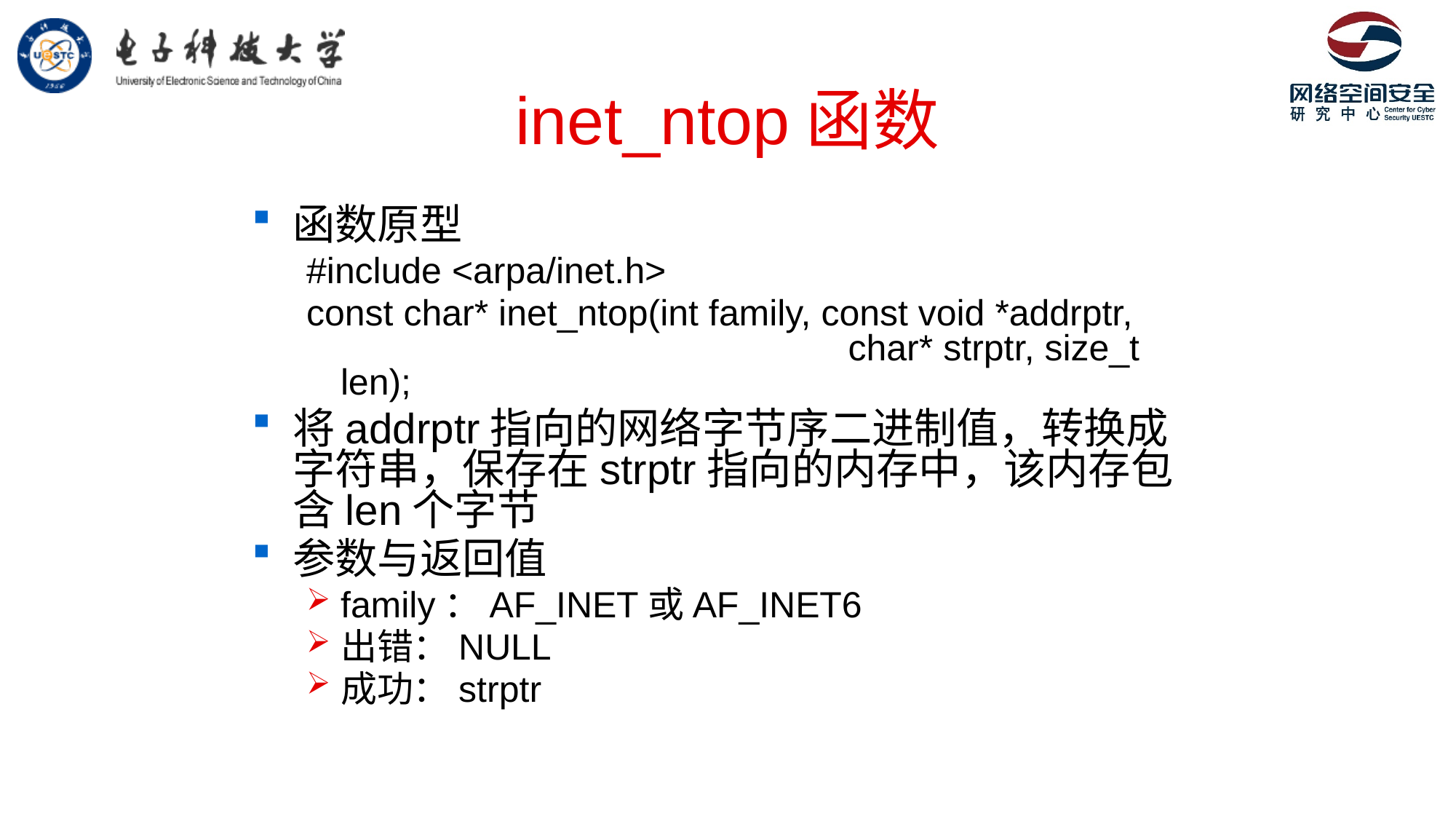

# inet_ntop函数
函数原型
#include <arpa/inet.h>
const char* inet_ntop(int family, const void *addrptr,   				       char* strptr, size_t len);
将addrptr指向的网络字节序二进制值，转换成字符串，保存在strptr指向的内存中，该内存包含len个字节
参数与返回值
family：AF_INET或AF_INET6
出错：NULL
成功：strptr